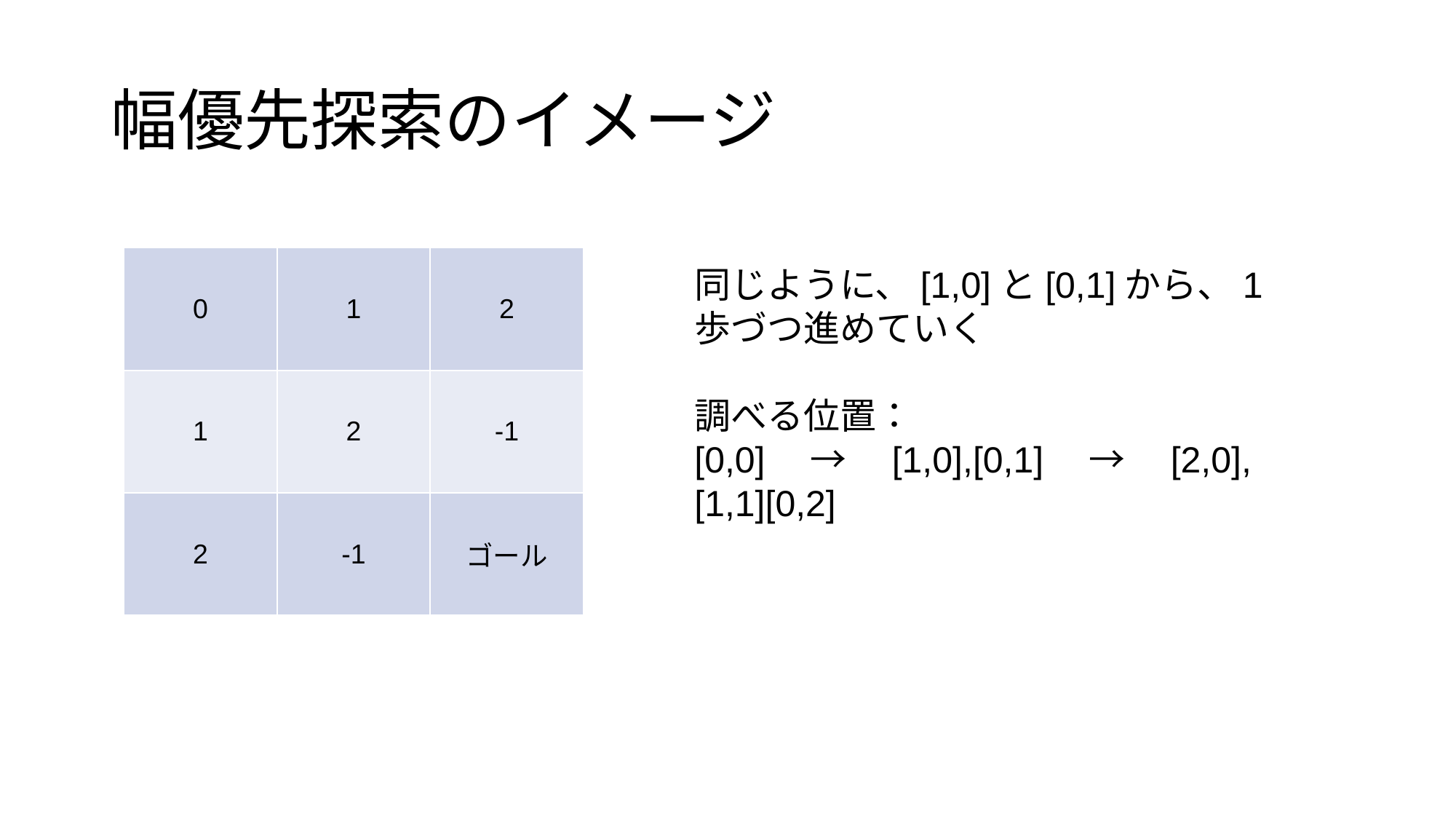

# 幅優先探索のイメージ
| 0 | 1 | 2 |
| --- | --- | --- |
| 1 | 2 | -1 |
| 2 | -1 | ゴール |
同じように、[1,0]と[0,1]から、1歩づつ進めていく

調べる位置：
[0,0]　→　[1,0],[0,1]　→　[2,0],[1,1][0,2]